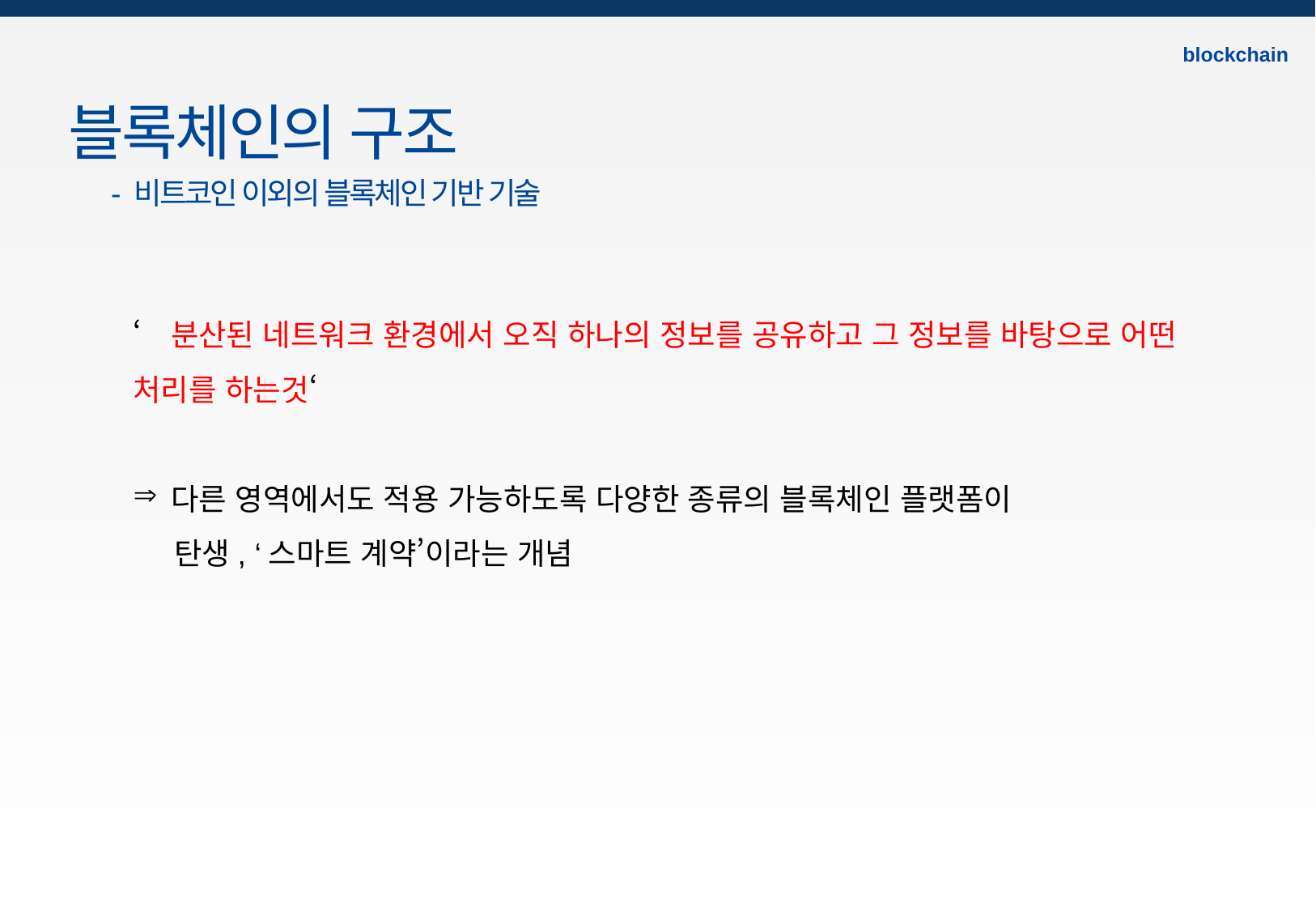

blockchain
블록체인의 구조
      - 비트코인 이외의 블록체인 기반 기술
‘분산된 네트워크 환경에서 오직 하나의 정보를 공유하고 그 정보를 바탕으로 어떤 처리를 하는것‘

다른 영역에서도 적용 가능하도록 다양한 종류의 블록체인 플랫폼이
    탄생, ‘스마트 계약’이라는 개념